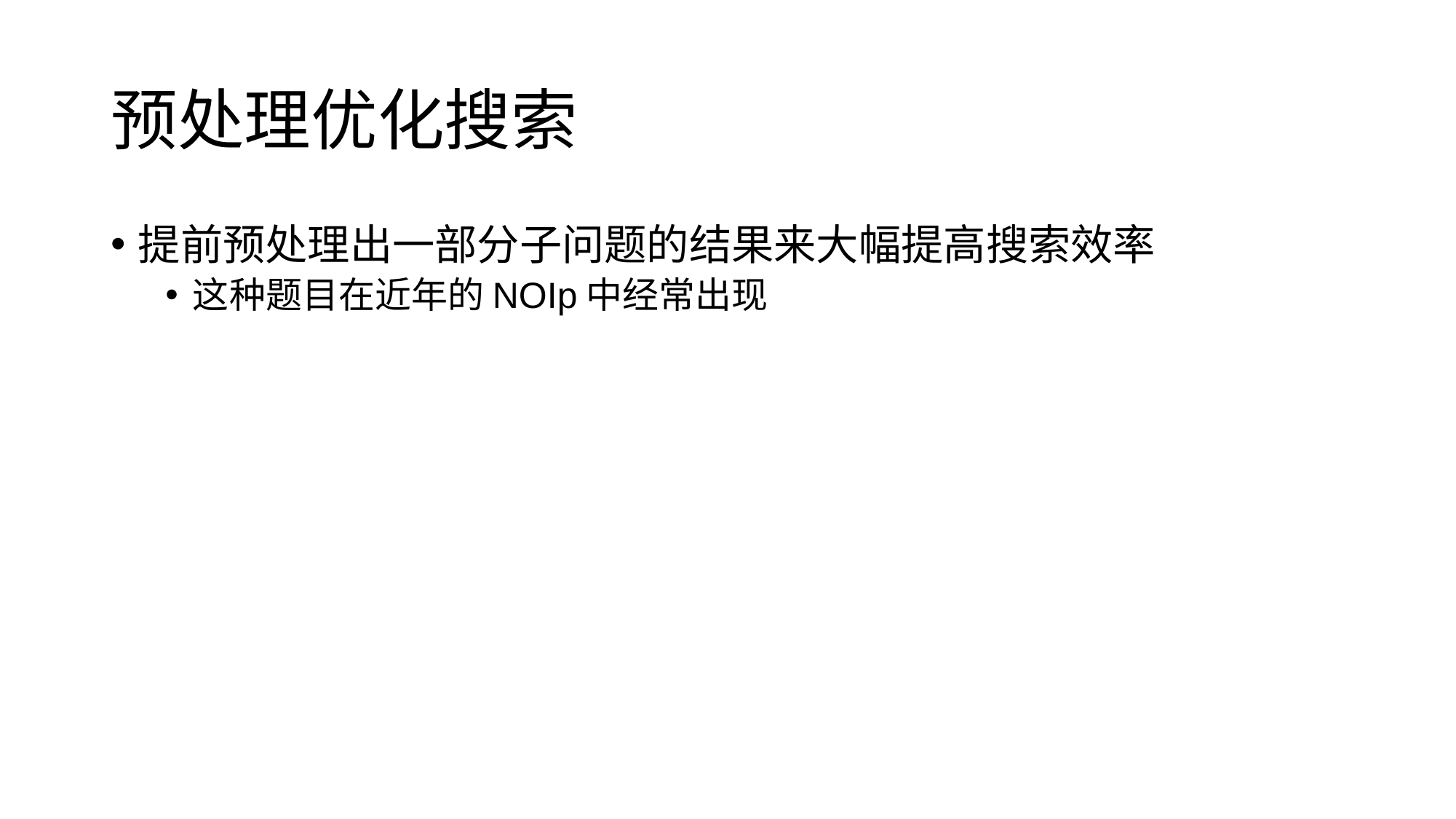

# 预处理优化搜索
提前预处理出一部分子问题的结果来大幅提高搜索效率
这种题目在近年的NOIp中经常出现